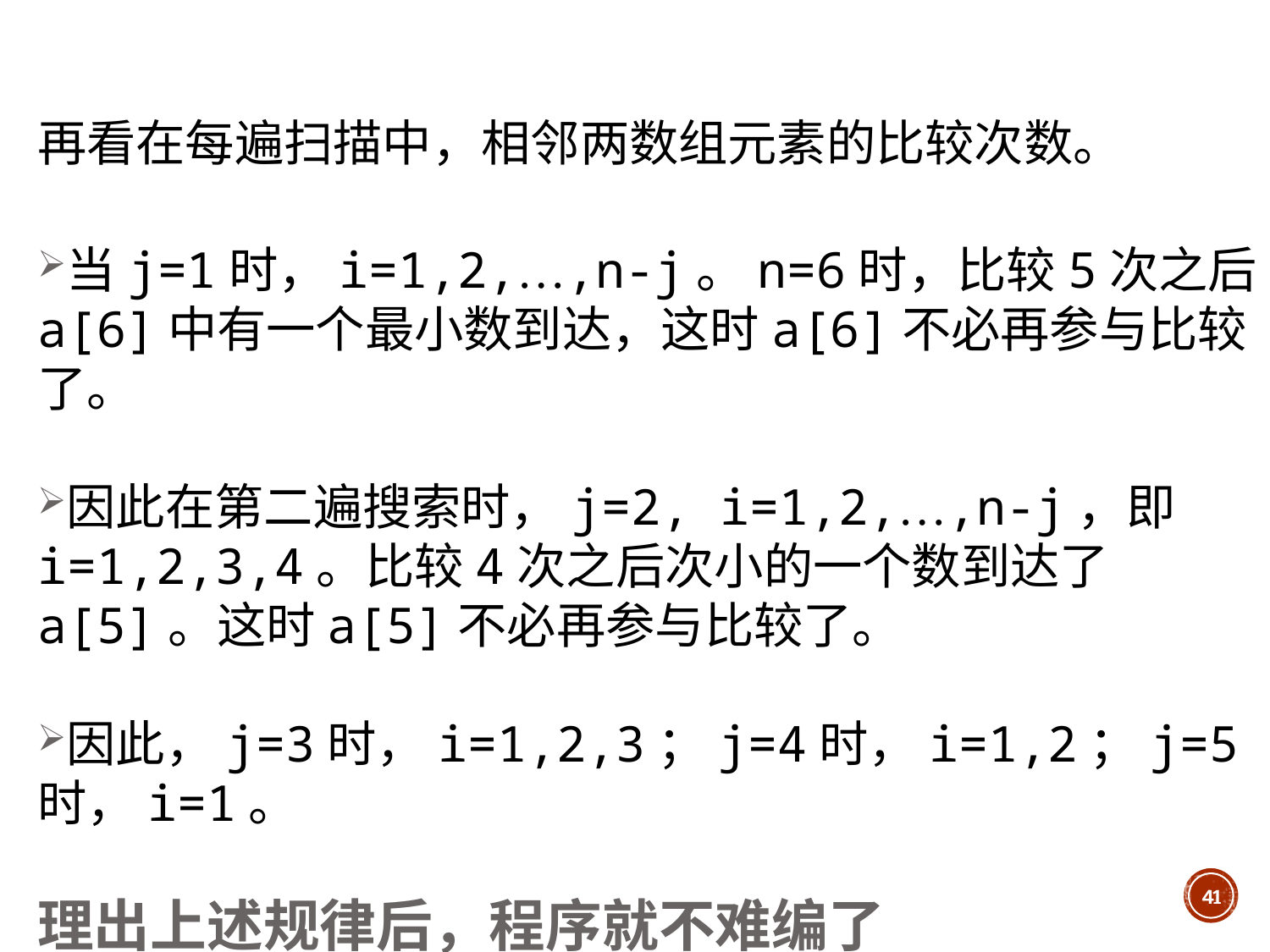

再看在每遍扫描中，相邻两数组元素的比较次数。

当j=1时，i=1,2,…,n-j。n=6时，比较5次之后a[6]中有一个最小数到达，这时a[6]不必再参与比较了。

因此在第二遍搜索时，j=2, i=1,2,…,n-j，即i=1,2,3,4。比较4次之后次小的一个数到达了a[5]。这时a[5]不必再参与比较了。

因此，j=3时，i=1,2,3；j=4时，i=1,2；j=5时，i=1。

理出上述规律后，程序就不难编了
41